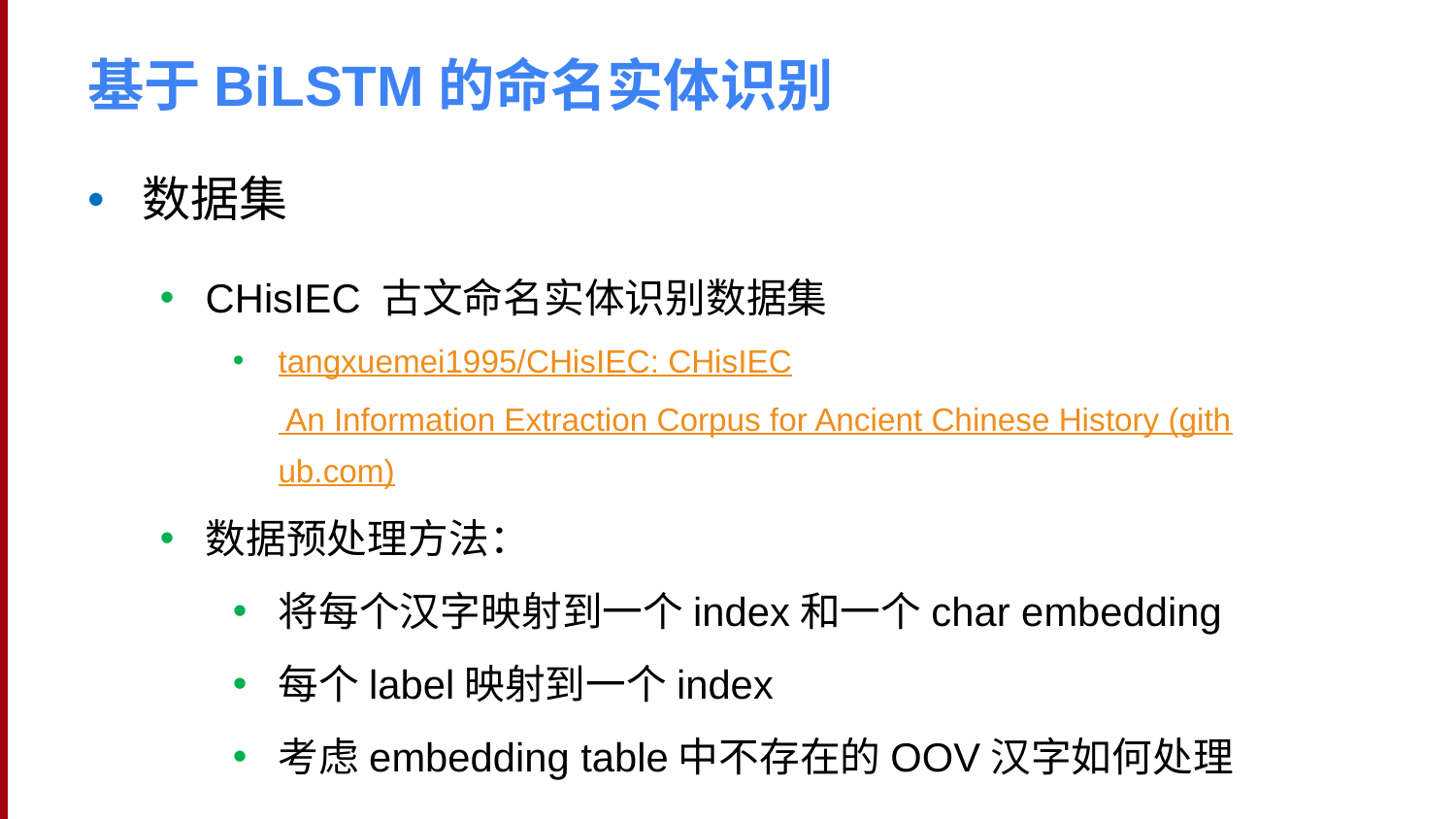

# 基于BiLSTM的命名实体识别
数据集
CHisIEC 古文命名实体识别数据集
tangxuemei1995/CHisIEC: CHisIEC An Information Extraction Corpus for Ancient Chinese History (github.com)
数据预处理方法：
将每个汉字映射到一个index和一个char embedding
每个label映射到一个index
考虑embedding table中不存在的OOV汉字如何处理